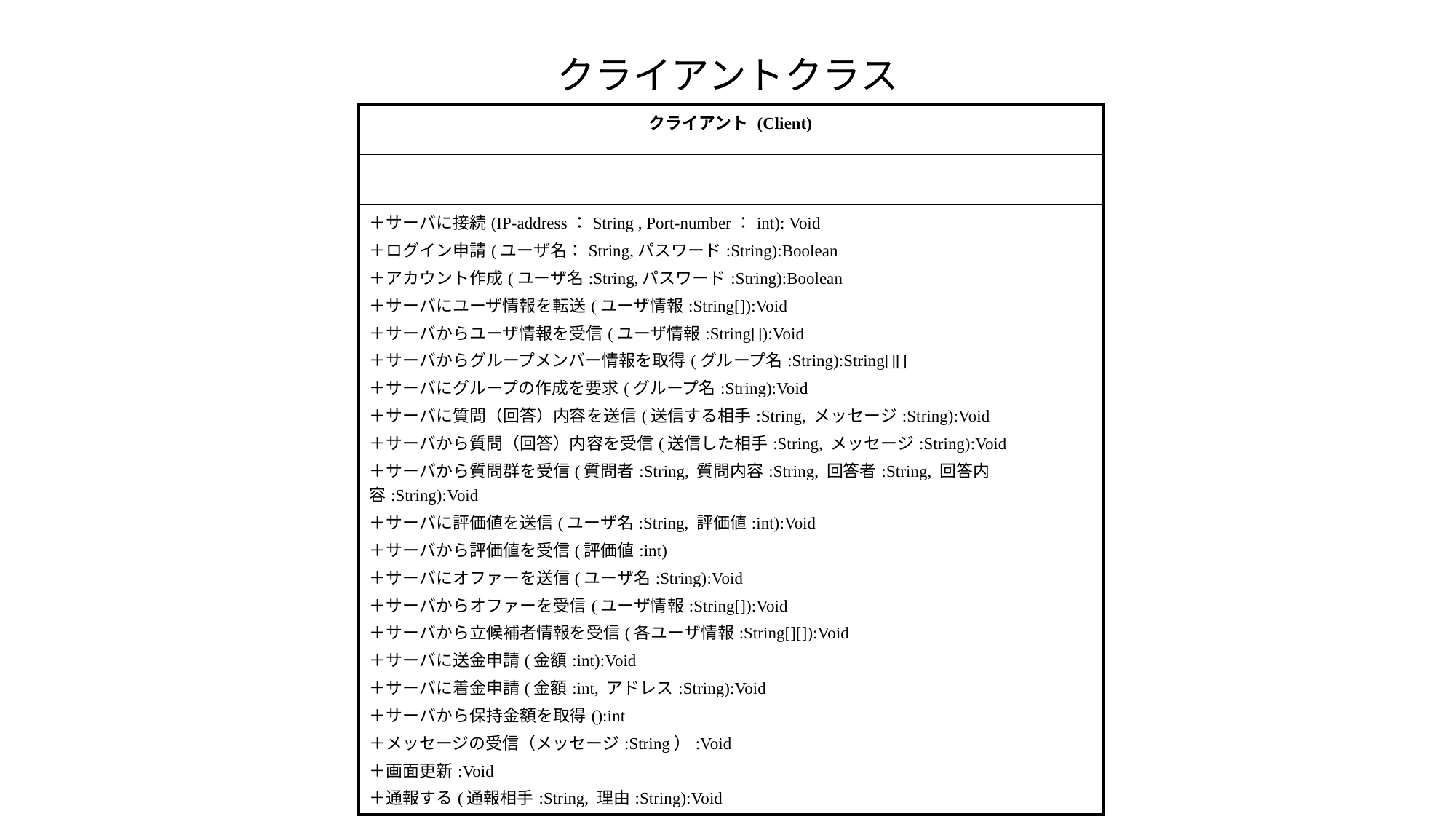

# クライアントクラス
| クライアント (Client) |
| --- |
|  |
| ＋サーバに接続(IP-address：String , Port-number：int): Void ＋ログイン申請(ユーザ名：String,パスワード:String):Boolean ＋アカウント作成(ユーザ名:String,パスワード:String):Boolean ＋サーバにユーザ情報を転送(ユーザ情報:String[]):Void ＋サーバからユーザ情報を受信(ユーザ情報:String[]):Void ＋サーバからグループメンバー情報を取得(グループ名:String):String[][] ＋サーバにグループの作成を要求(グループ名:String):Void ＋サーバに質問（回答）内容を送信(送信する相手:String, メッセージ:String):Void ＋サーバから質問（回答）内容を受信(送信した相手:String, メッセージ:String):Void ＋サーバから質問群を受信(質問者:String, 質問内容:String, 回答者:String, 回答内容:String):Void ＋サーバに評価値を送信(ユーザ名:String, 評価値:int):Void ＋サーバから評価値を受信(評価値:int) ＋サーバにオファーを送信(ユーザ名:String):Void ＋サーバからオファーを受信(ユーザ情報:String[]):Void ＋サーバから立候補者情報を受信(各ユーザ情報:String[][]):Void ＋サーバに送金申請(金額:int):Void ＋サーバに着金申請(金額:int, アドレス:String):Void ＋サーバから保持金額を取得():int ＋メッセージの受信（メッセージ:String）:Void ＋画面更新:Void ＋通報する(通報相手:String, 理由:String):Void |